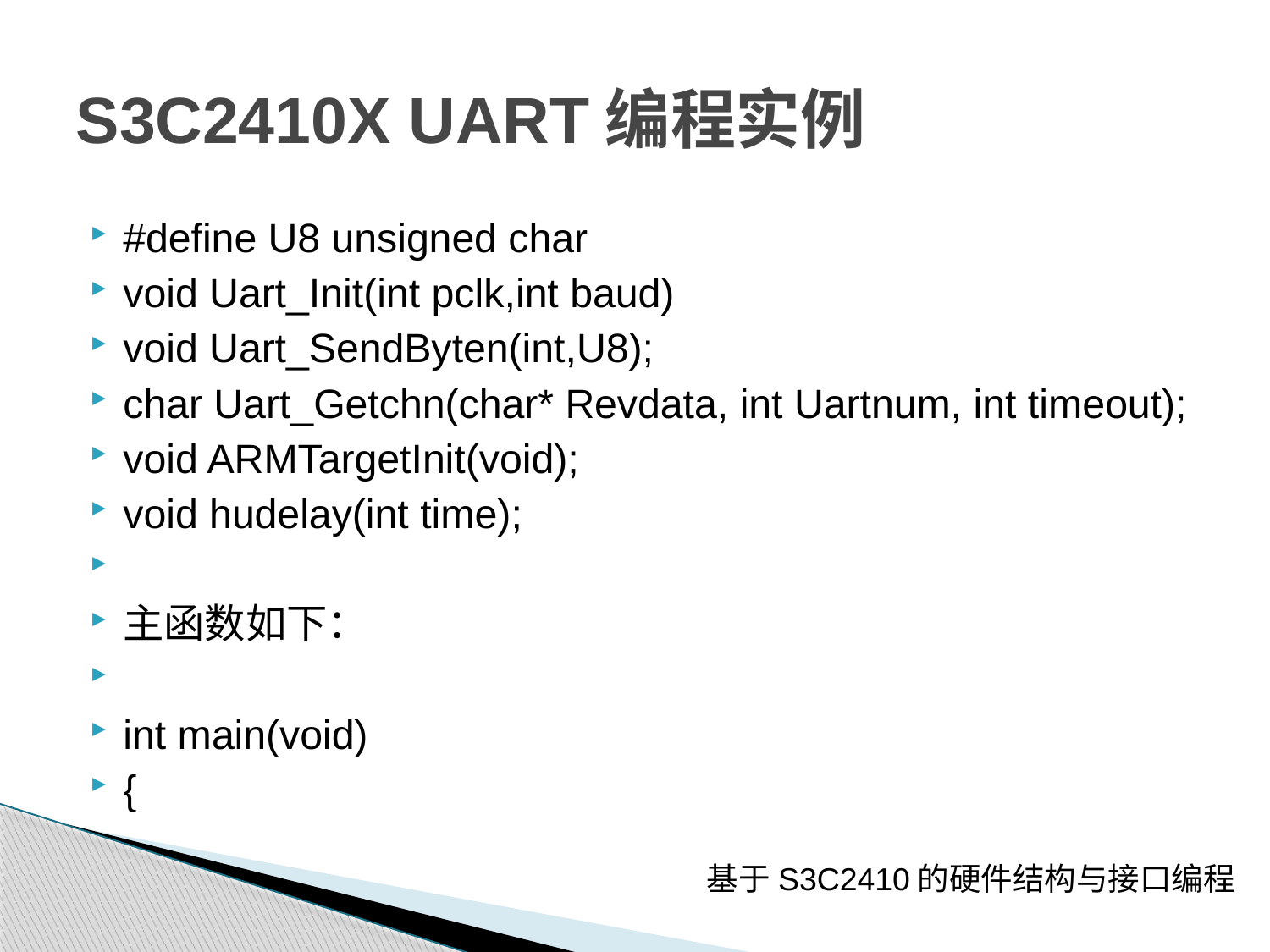

# S3C2410X UART编程实例
#define U8 unsigned char
void Uart_Init(int pclk,int baud)
void Uart_SendByten(int,U8);
char Uart_Getchn(char* Revdata, int Uartnum, int timeout);
void ARMTargetInit(void);
void hudelay(int time);

主函数如下：

int main(void)
{
基于S3C2410的硬件结构与接口编程